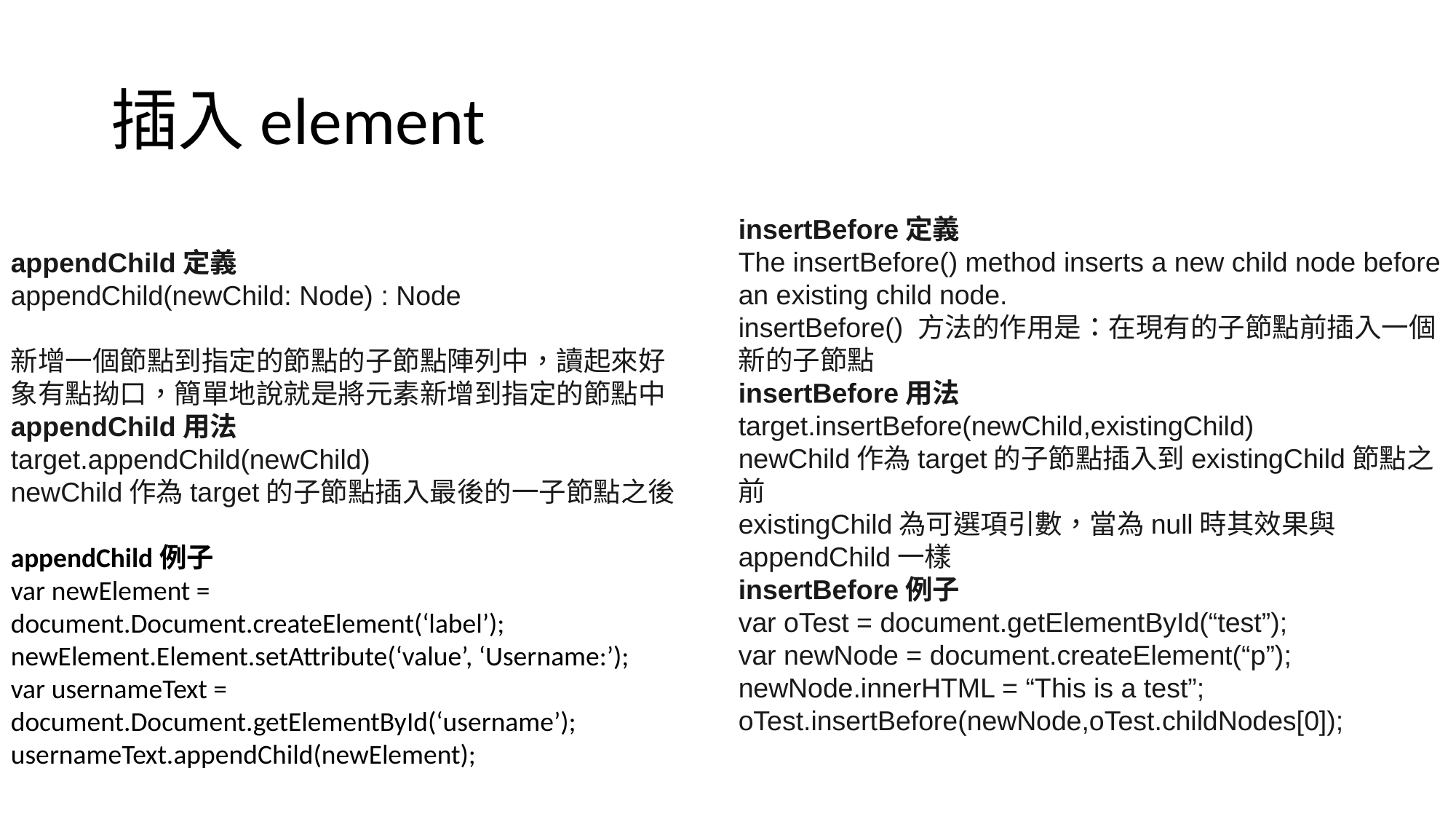

# 插入element
insertBefore定義
The insertBefore() method inserts a new child node before an existing child node.
insertBefore() 方法的作用是：在現有的子節點前插入一個新的子節點
insertBefore用法
target.insertBefore(newChild,existingChild)
newChild作為target的子節點插入到existingChild節點之前
existingChild為可選項引數，當為null時其效果與appendChild一樣
insertBefore例子
var oTest = document.getElementById(“test”);
var newNode = document.createElement(“p”);
newNode.innerHTML = “This is a test”;
oTest.insertBefore(newNode,oTest.childNodes[0]);
appendChild定義
appendChild(newChild: Node) : Node
新增一個節點到指定的節點的子節點陣列中，讀起來好象有點拗口，簡單地說就是將元素新增到指定的節點中
appendChild用法
target.appendChild(newChild)
newChild作為target的子節點插入最後的一子節點之後

appendChild例子
var newElement = document.Document.createElement(‘label’);
newElement.Element.setAttribute(‘value’, ‘Username:’);
var usernameText = document.Document.getElementById(‘username’);
usernameText.appendChild(newElement);